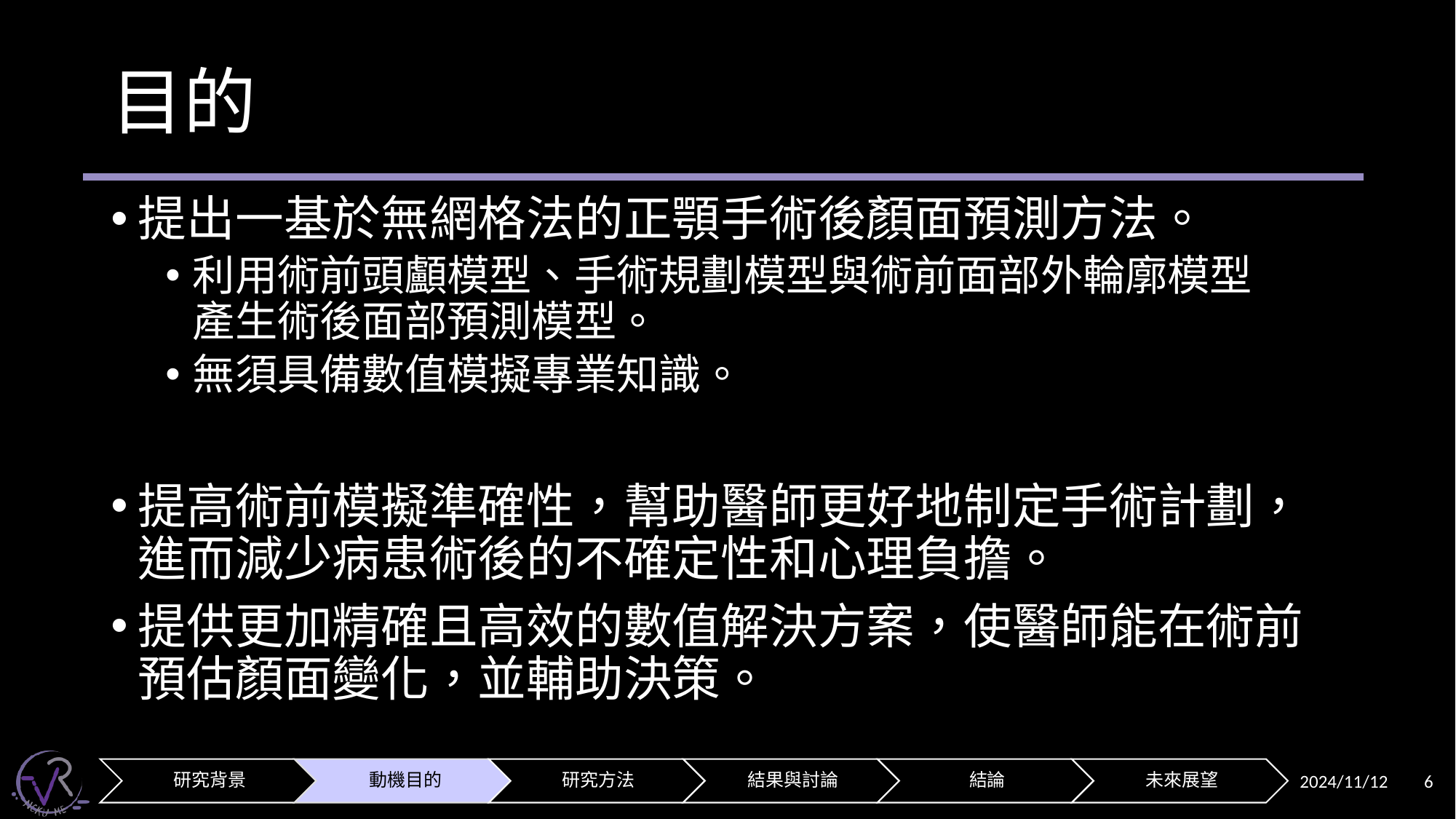

# 目的
提出一基於無網格法的正顎手術後顏面預測方法。
利用術前頭顱模型、手術規劃模型與術前面部外輪廓模型
產生術後面部預測模型。
無須具備數值模擬專業知識。

提高術前模擬準確性，幫助醫師更好地制定手術計劃，進而減少病患術後的不確定性和心理負擔。
提供更加精確且高效的數值解決方案，使醫師能在術前預估顏面變化，並輔助決策。

2024/11/12
6